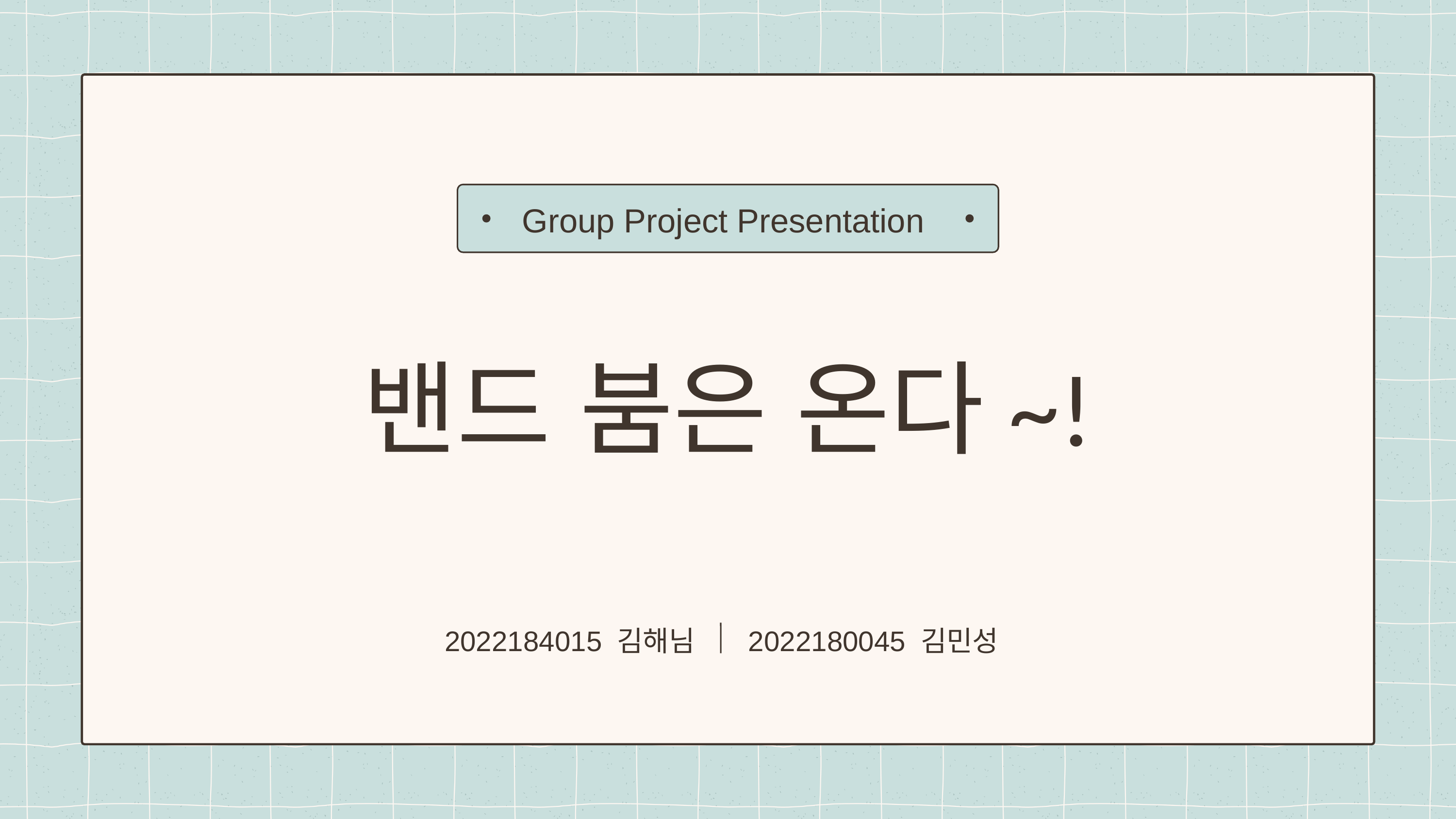

Group Project Presentation

밴드 붐은 온다~!
2022184015 김해님
2022180045 김민성